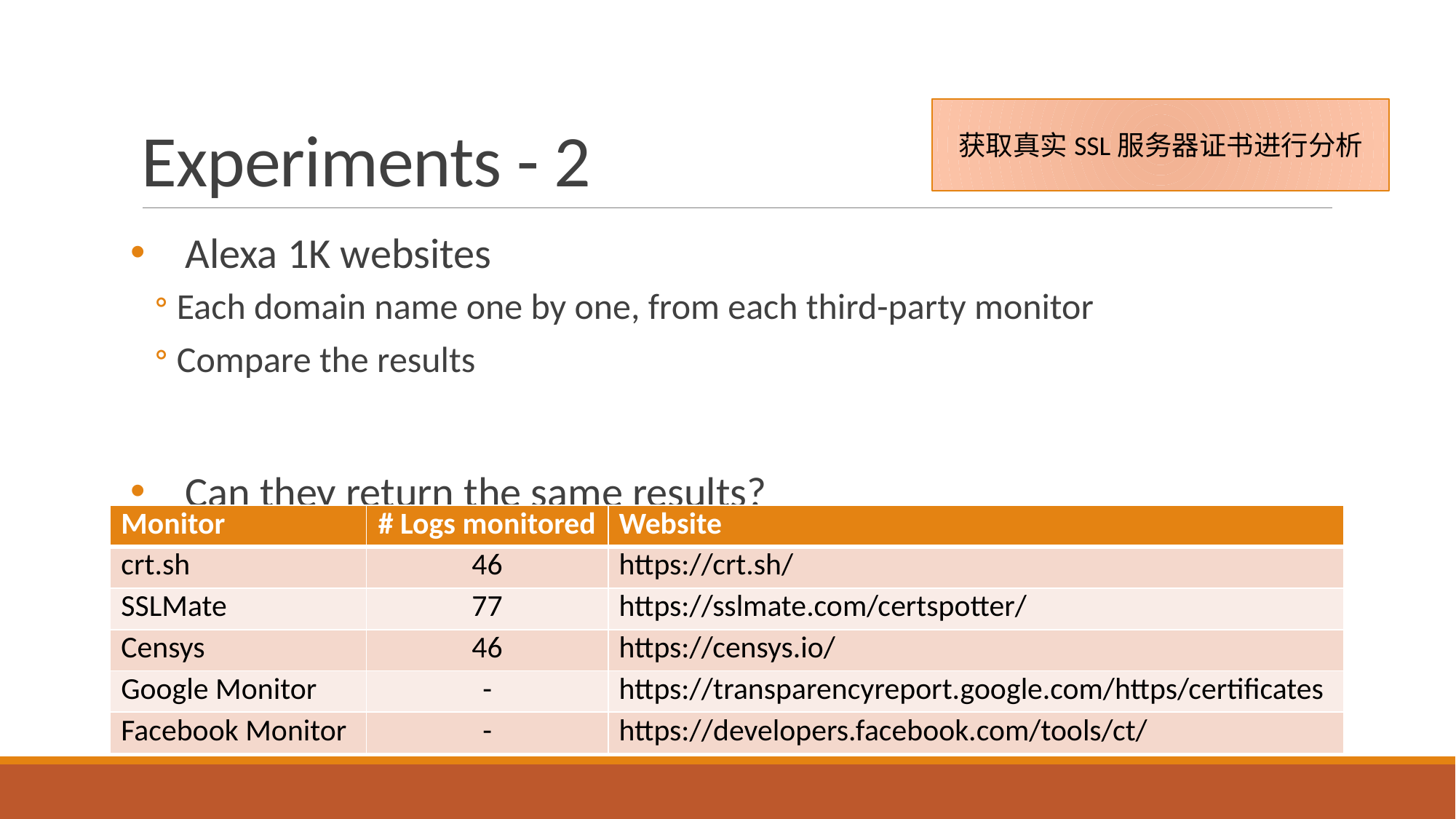

# Experiments - 2
获取真实SSL服务器证书进行分析
Alexa 1K websites
Each domain name one by one, from each third-party monitor
Compare the results

Can they return the same results?
Can we find a perfect one?
| Monitor | # Logs monitored | Website |
| --- | --- | --- |
| crt.sh | 46 | https://crt.sh/ |
| SSLMate | 77 | https://sslmate.com/certspotter/ |
| Censys | 46 | https://censys.io/ |
| Google Monitor | - | https://transparencyreport.google.com/https/certificates |
| Facebook Monitor | - | https://developers.facebook.com/tools/ct/ |